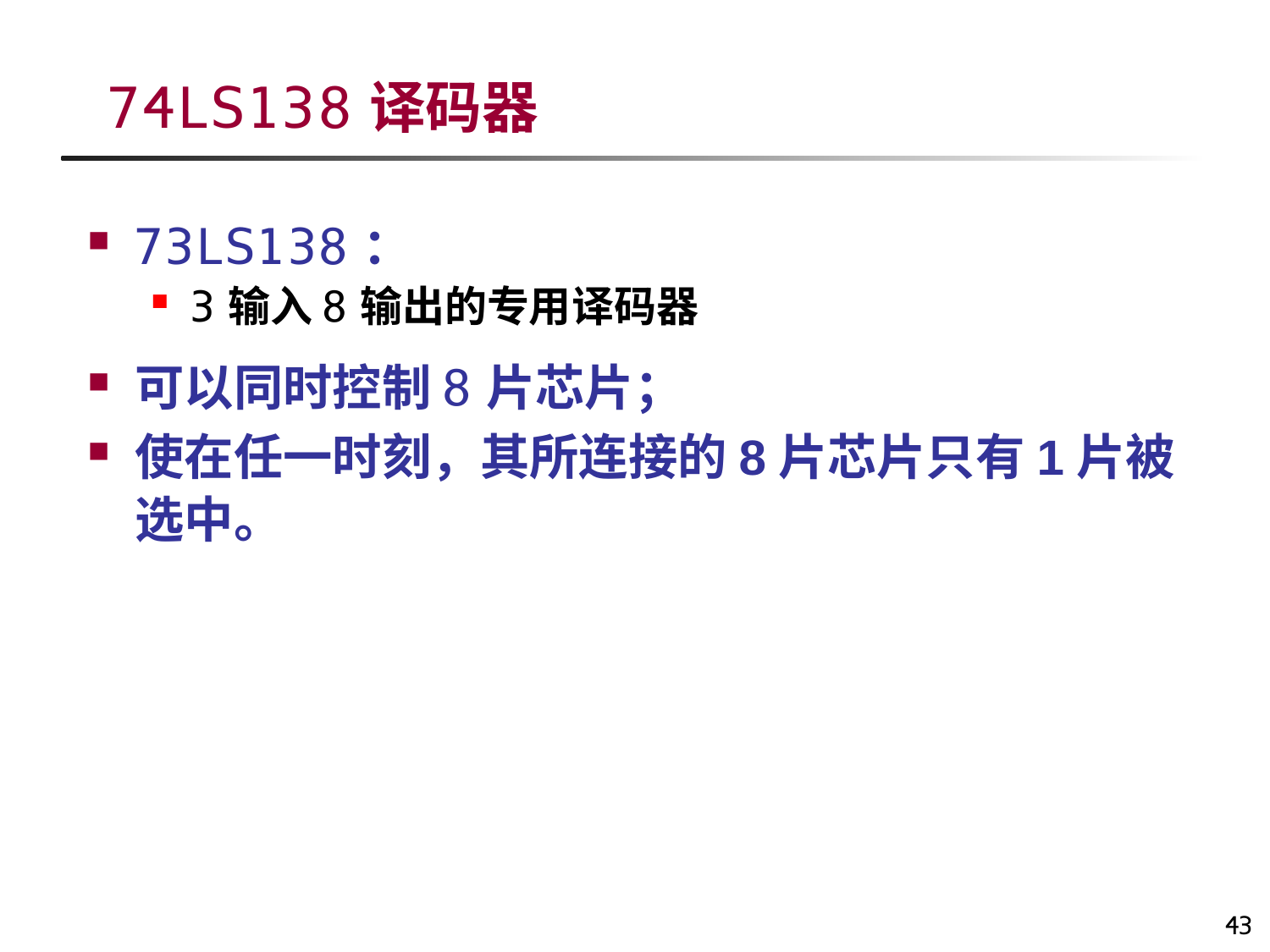

# 74LS138译码器
73LS138：
3输入8输出的专用译码器
可以同时控制8片芯片；
使在任一时刻，其所连接的8片芯片只有1片被选中。
43